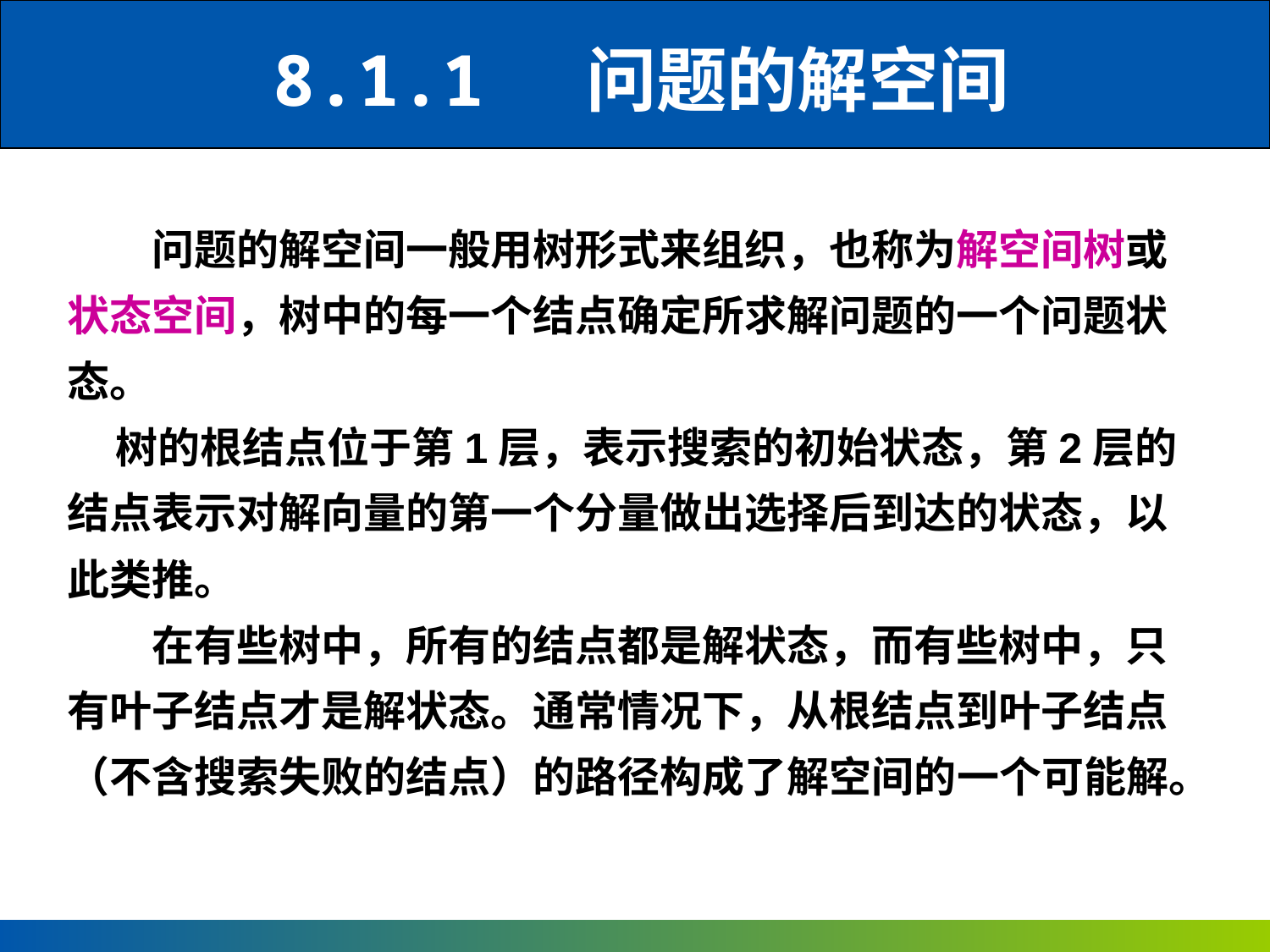

8.1.1  问题的解空间

　　问题的解空间一般用树形式来组织，也称为解空间树或状态空间，树中的每一个结点确定所求解问题的一个问题状态。
    树的根结点位于第1层，表示搜索的初始状态，第2层的结点表示对解向量的第一个分量做出选择后到达的状态，以此类推。
　　在有些树中，所有的结点都是解状态，而有些树中，只有叶子结点才是解状态。通常情况下，从根结点到叶子结点（不含搜索失败的结点）的路径构成了解空间的一个可能解。